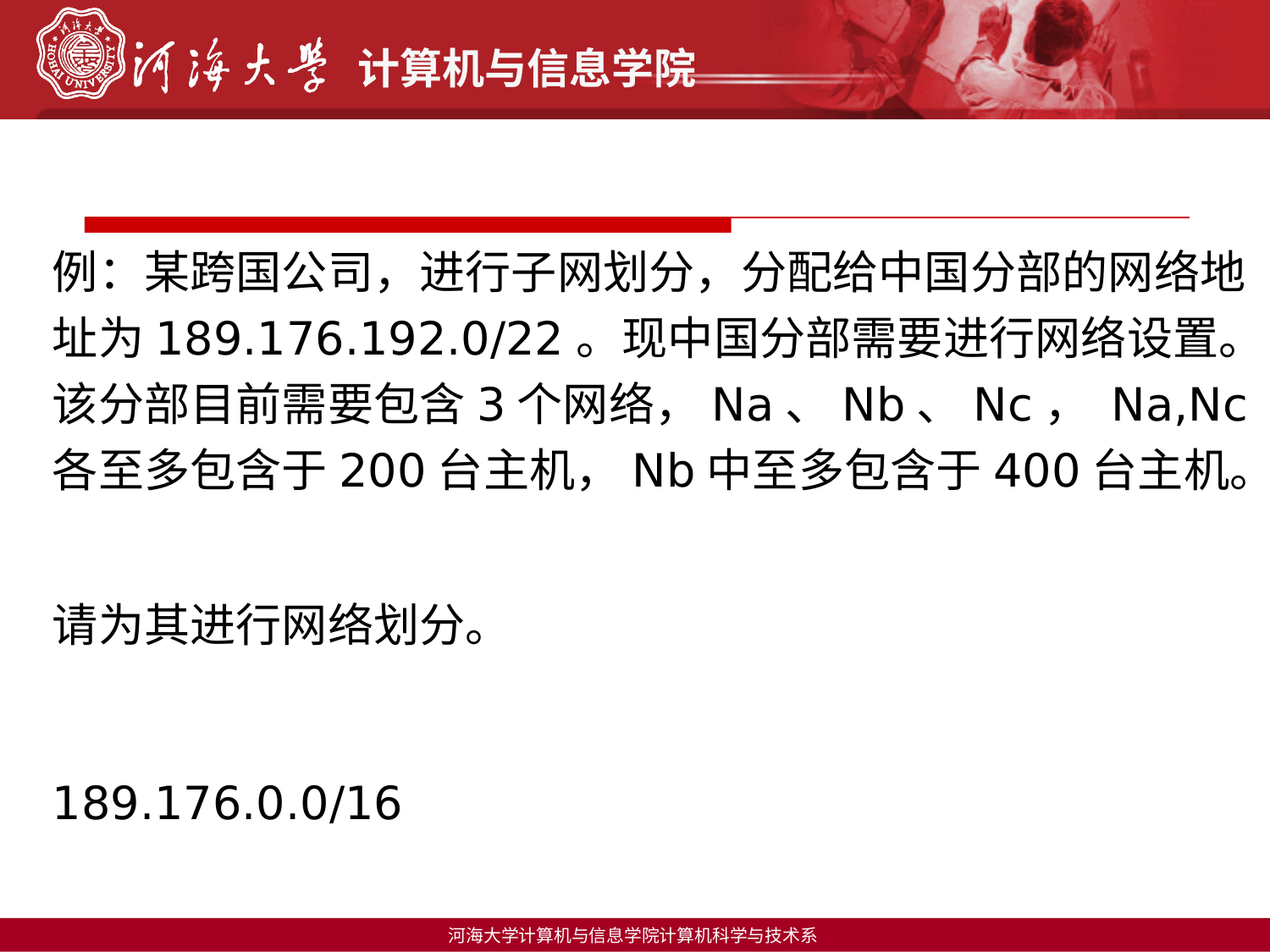

例：某跨国公司，进行子网划分，分配给中国分部的网络地址为189.176.192.0/22。现中国分部需要进行网络设置。该分部目前需要包含3个网络，Na、Nb、Nc， Na,Nc各至多包含于200台主机，Nb中至多包含于400台主机。
请为其进行网络划分。

189.176.0.0/16